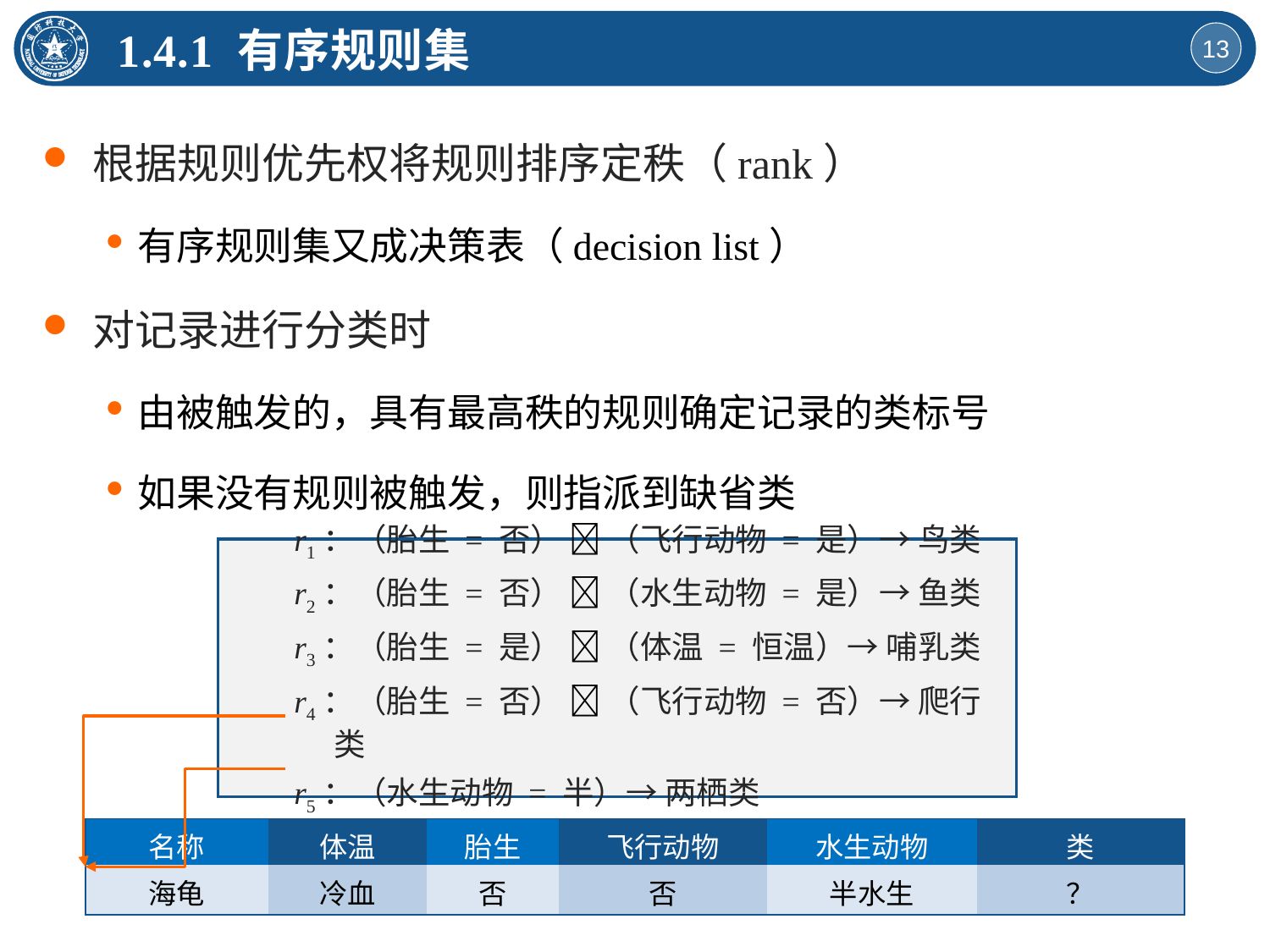

1.4.1 有序规则集
根据规则优先权将规则排序定秩（rank）
有序规则集又成决策表（decision list）
对记录进行分类时
由被触发的，具有最高秩的规则确定记录的类标号
如果没有规则被触发，则指派到缺省类
r1：（胎生 = 否） ∧ （飞行动物 = 是）→ 鸟类
r2：（胎生 = 否） ∧ （水生动物 = 是）→ 鱼类
r3：（胎生 = 是） ∧ （体温 = 恒温）→ 哺乳类
r4：（胎生 = 否） ∧ （飞行动物 = 否）→ 爬行类
r5：（水生动物 = 半）→ 两栖类
| 名称 | 体温 | 胎生 | 飞行动物 | 水生动物 | 类 |
| --- | --- | --- | --- | --- | --- |
| 海龟 | 冷血 | 否 | 否 | 半水生 | ？ |